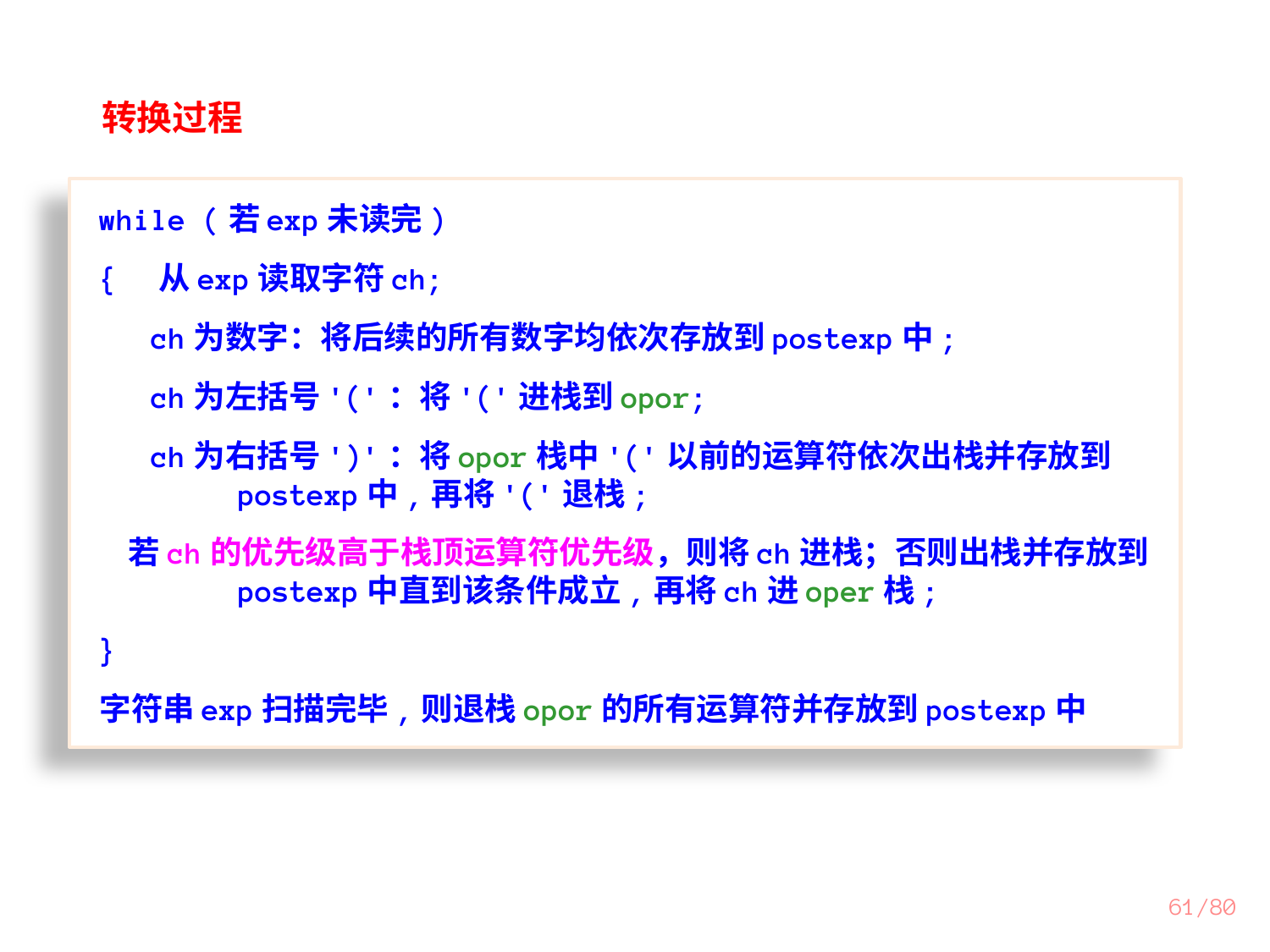

转换过程
while (若exp未读完)
{  从exp读取字符ch;
   ch为数字：将后续的所有数字均依次存放到postexp中;
   ch为左括号'('：将'('进栈到opor;
   ch为右括号')'：将opor栈中'('以前的运算符依次出栈并存放到
        postexp中,再将'('退栈;
   若ch的优先级高于栈顶运算符优先级，则将ch进栈；否则出栈并存放到
        postexp中直到该条件成立,再将ch进oper栈;
}
字符串exp扫描完毕,则退栈opor的所有运算符并存放到postexp中
61/80